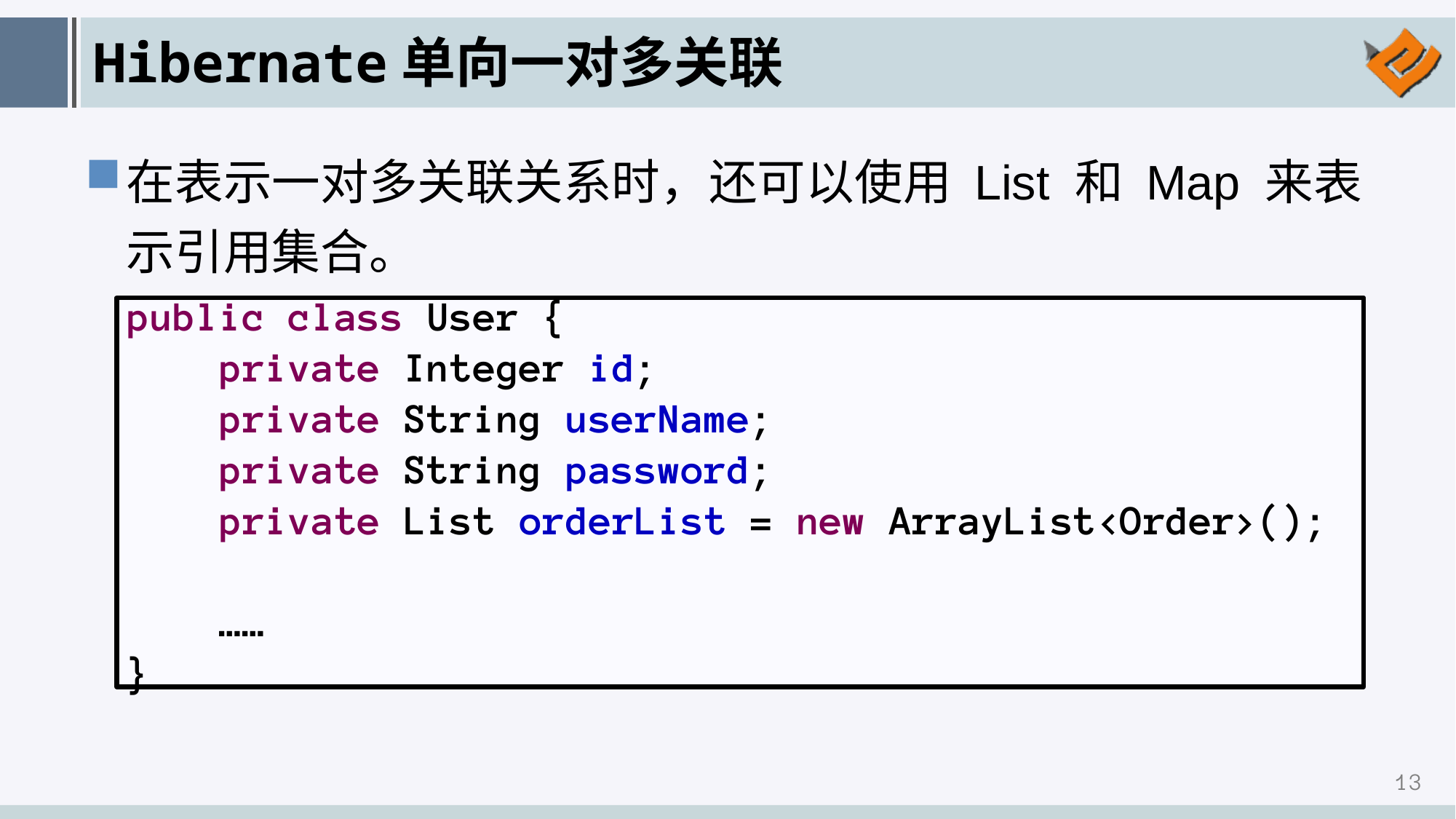

# Hibernate单向一对多关联
在表示一对多关联关系时，还可以使用 List 和 Map 来表示引用集合。
public class User {
    private Integer id;
    private String userName;
    private String password;
    private List orderList = new ArrayList<Order>();
    ……
}